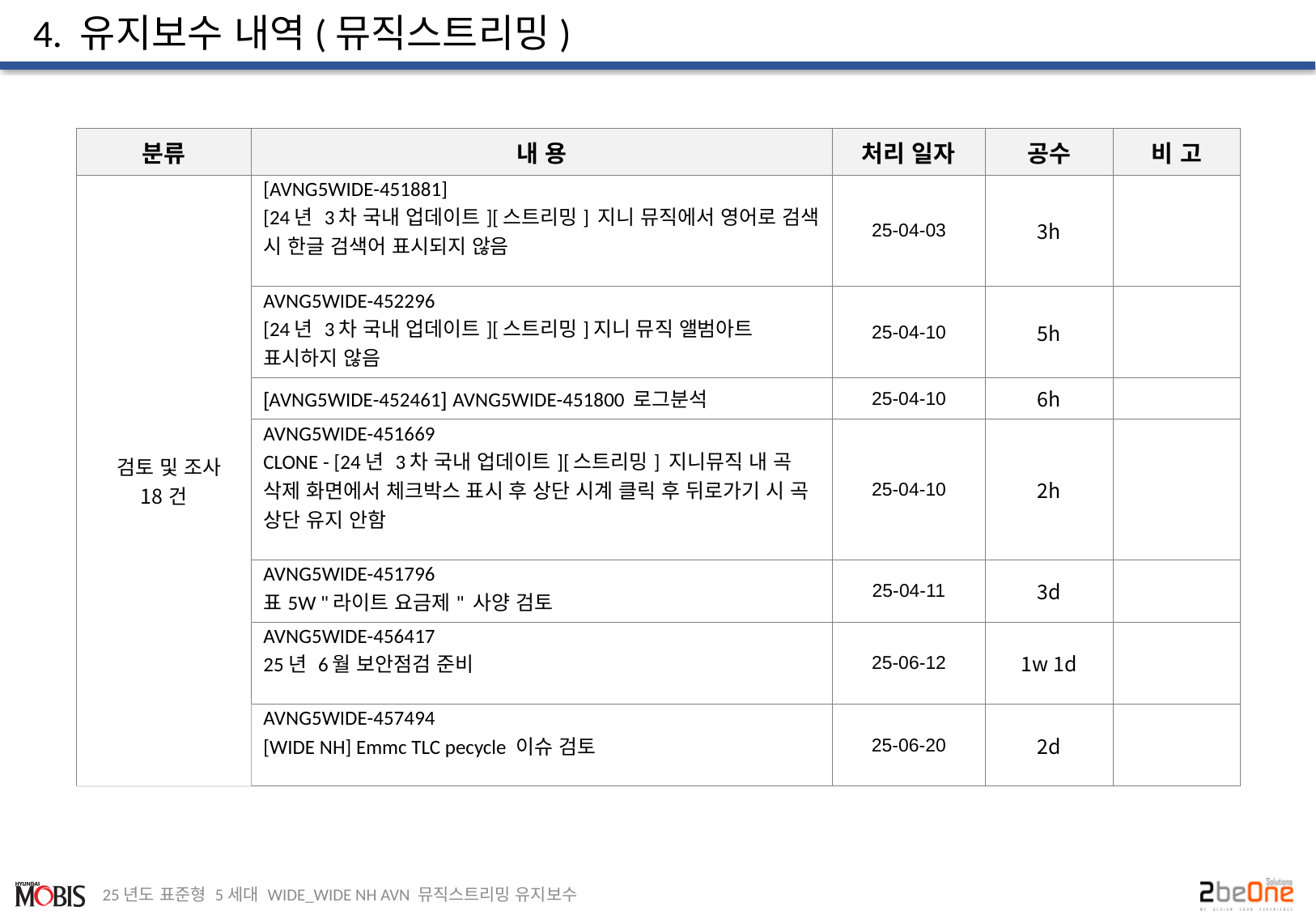

# 4. 유지보수 내역(뮤직스트리밍)
| 분류 | 내 용 | 처리 일자 | 공수 | 비 고 |
| --- | --- | --- | --- | --- |
| 검토 및 조사 18건 | [AVNG5WIDE-451881] [24년 3차 국내 업데이트][스트리밍] 지니 뮤직에서 영어로 검색 시 한글 검색어 표시되지 않음 | 25-04-03 | 3h |  |
|  | AVNG5WIDE-452296 [24년 3차 국내 업데이트][스트리밍]지니 뮤직 앨범아트 표시하지 않음 | 25-04-10 | 5h |  |
|  | [AVNG5WIDE-452461] AVNG5WIDE-451800 로그분석 | 25-04-10 | 6h |  |
|  | AVNG5WIDE-451669 CLONE - [24년 3차 국내 업데이트][스트리밍] 지니뮤직 내 곡 삭제 화면에서 체크박스 표시 후 상단 시계 클릭 후 뒤로가기 시 곡 상단 유지 안함 | 25-04-10 | 2h |  |
|  | AVNG5WIDE-451796 표5W "라이트 요금제" 사양 검토 | 25-04-11 | 3d |  |
|  | AVNG5WIDE-456417 25년 6월 보안점검 준비 | 25-06-12 | 1w 1d |  |
|  | AVNG5WIDE-457494 [WIDE NH] Emmc TLC pecycle 이슈 검토 | 25-06-20 | 2d |  |
25년도 표준형 5세대 WIDE_WIDE NH AVN 뮤직스트리밍 유지보수